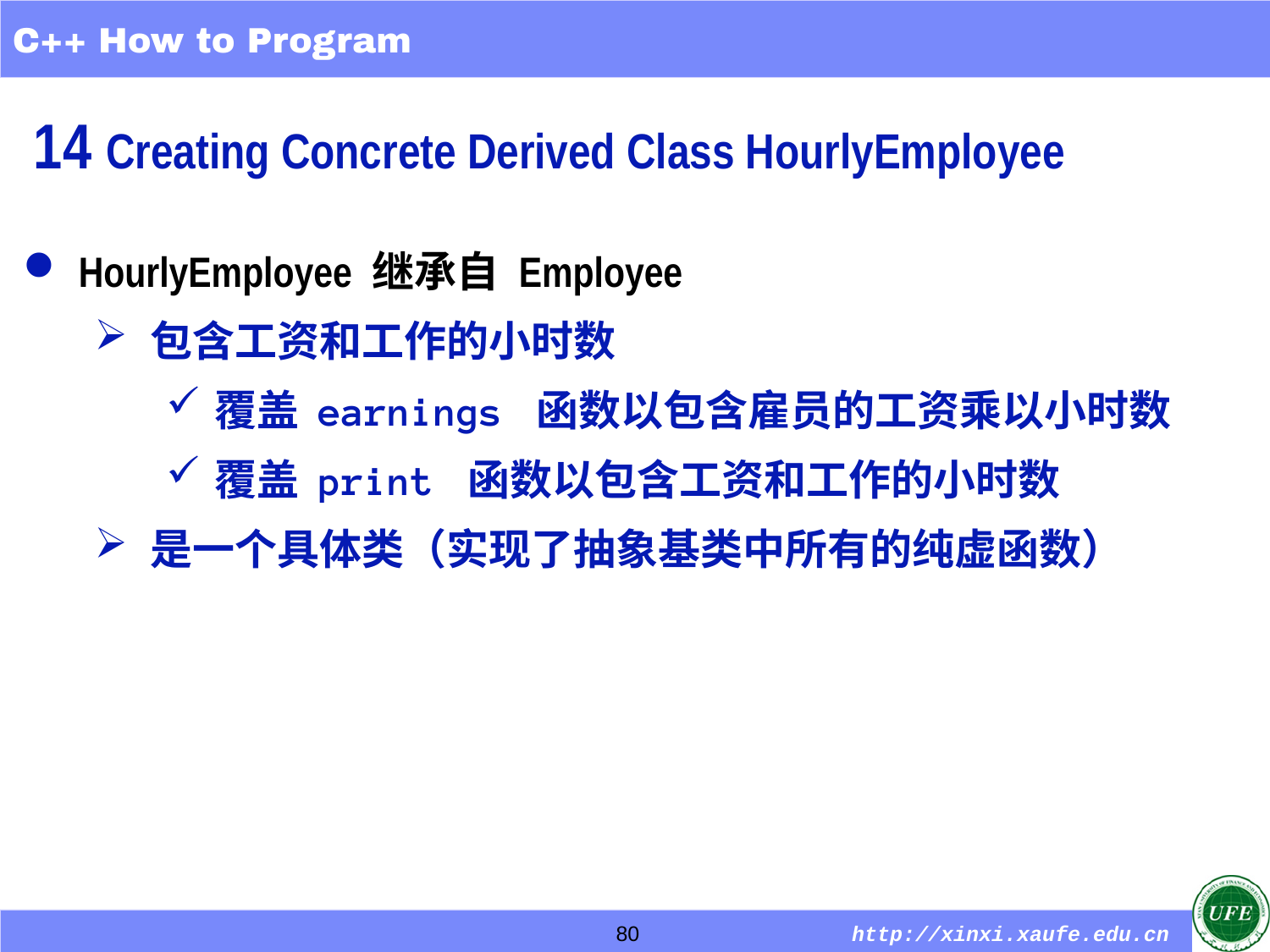

14 Creating Concrete Derived Class HourlyEmployee
HourlyEmployee 继承自 Employee
包含工资和工作的小时数
覆盖 earnings 函数以包含雇员的工资乘以小时数
覆盖 print 函数以包含工资和工作的小时数
是一个具体类（实现了抽象基类中所有的纯虚函数）
80